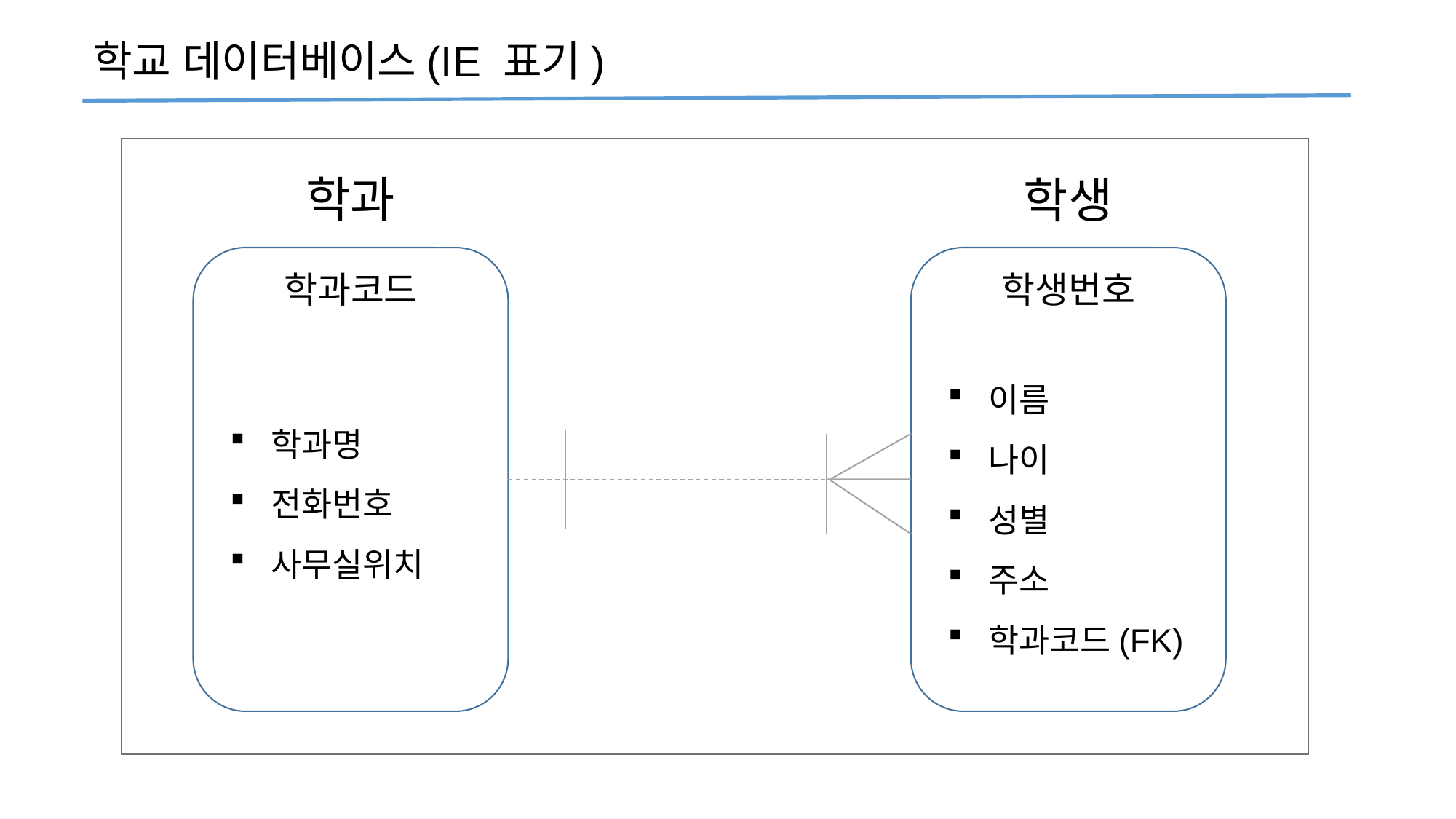

학교 데이터베이스(IE 표기)

학과
학생

학과코드
학과명
전화번호
사무실위치

학생번호
이름
나이
성별
주소
학과코드(FK)